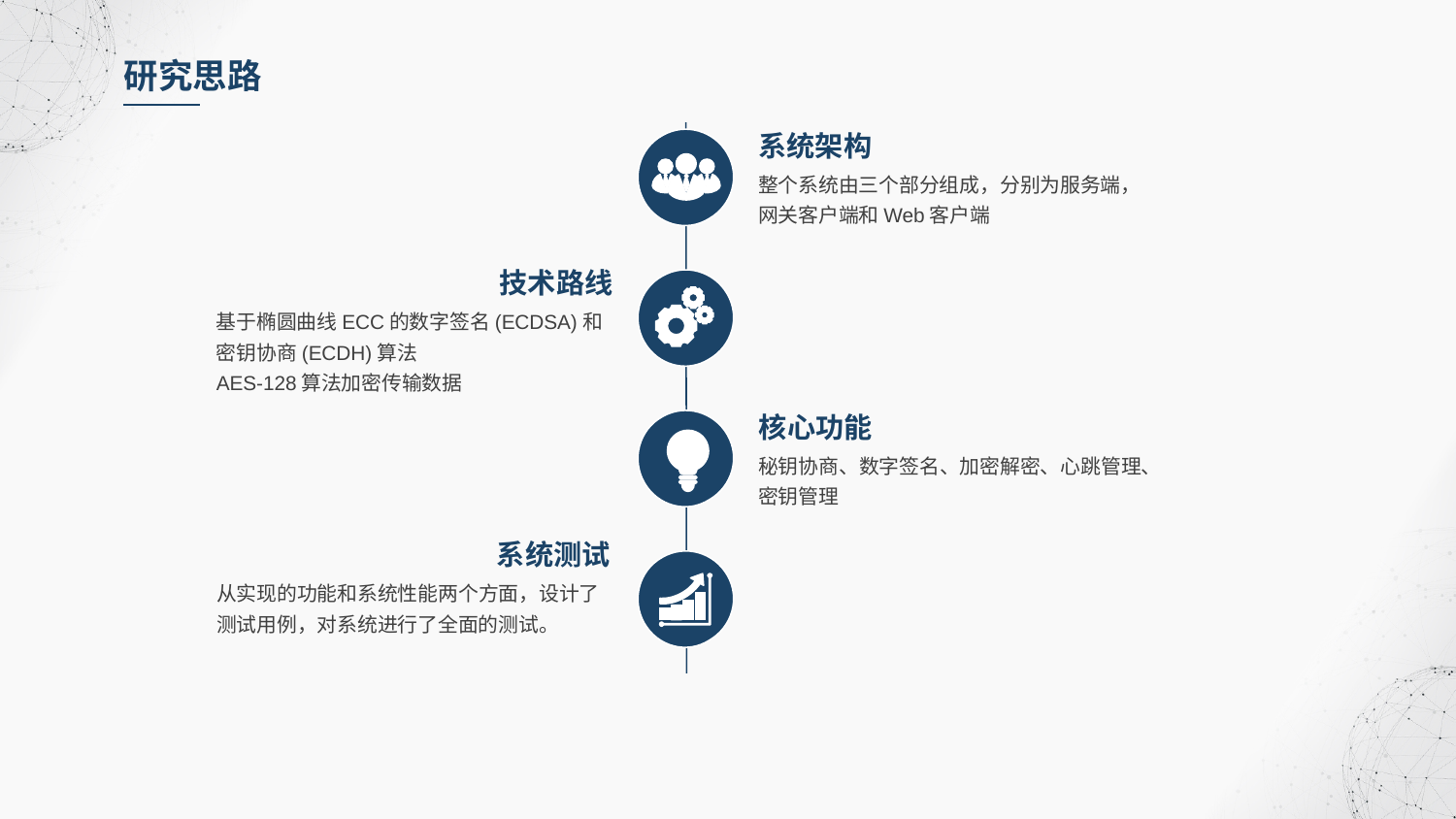

研究思路

系统架构
整个系统由三个部分组成，分别为服务端，网关客户端和Web客户端
技术路线
基于椭圆曲线ECC的数字签名(ECDSA)和密钥协商(ECDH)算法
AES-128算法加密传输数据

核心功能
秘钥协商、数字签名、加密解密、心跳管理、密钥管理
系统测试
从实现的功能和系统性能两个方面，设计了测试用例，对系统进行了全面的测试。